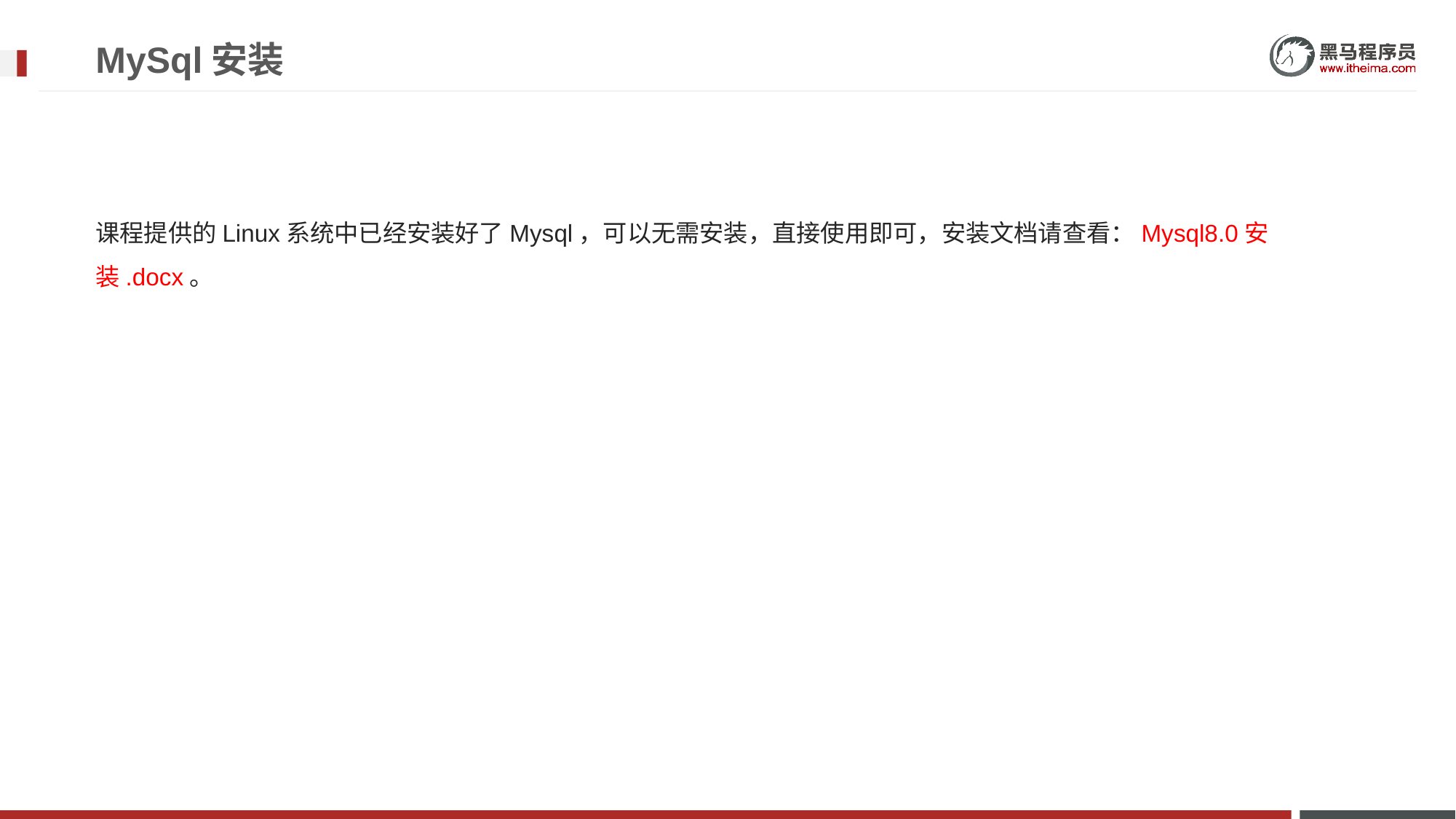

# MySql安装
课程提供的Linux系统中已经安装好了Mysql，可以无需安装，直接使用即可，安装文档请查看：Mysql8.0安装.docx。